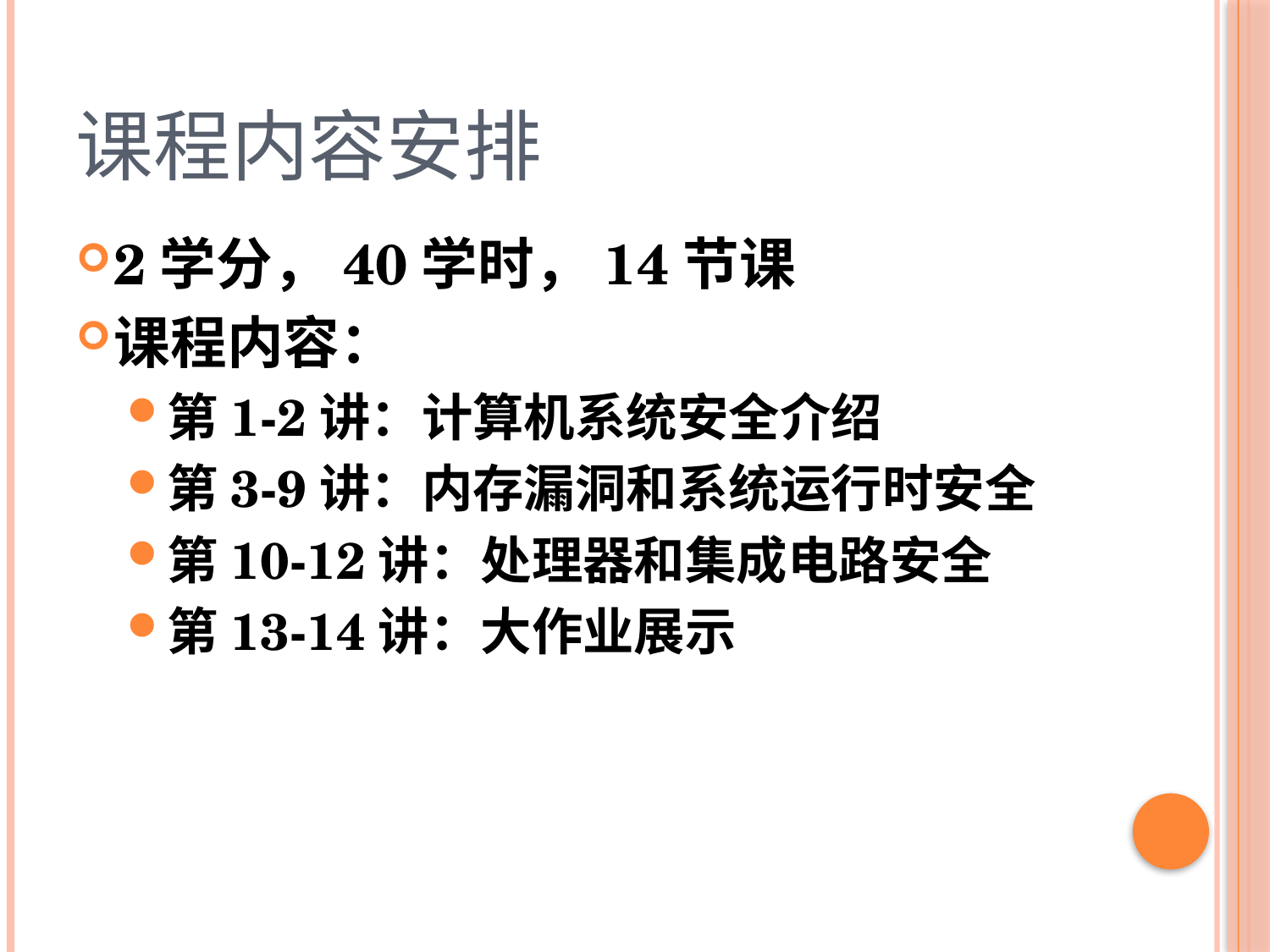

# 课程内容安排
2学分，40学时，14节课
课程内容：
第1-2讲：计算机系统安全介绍
第3-9讲：内存漏洞和系统运行时安全
第10-12讲：处理器和集成电路安全
第13-14讲：大作业展示